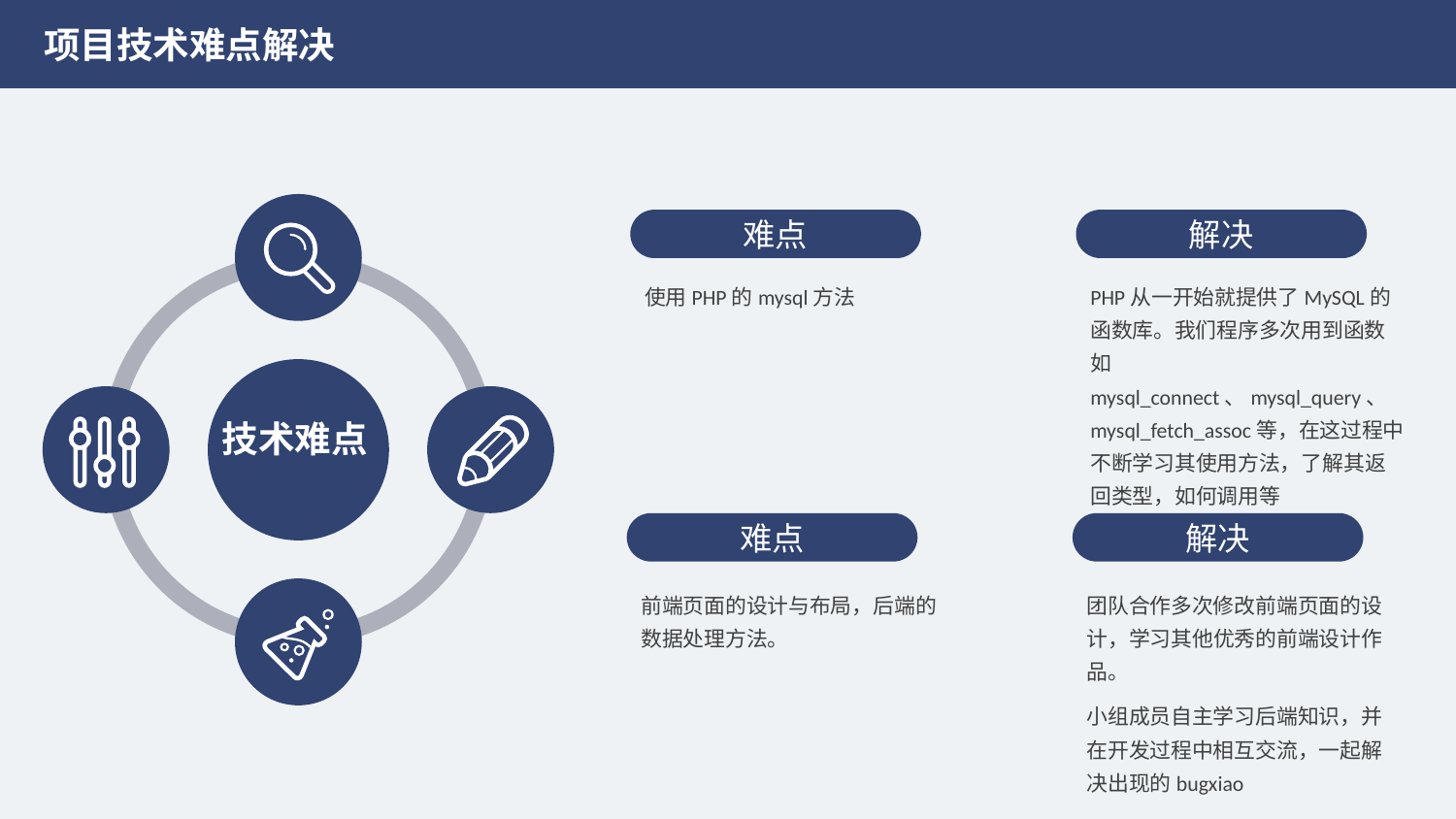

项目技术难点解决

难点
解决

使用PHP的mysql方法
PHP从一开始就提供了MySQL的函数库。我们程序多次用到函数如mysql_connect、mysql_query、mysql_fetch_assoc等，在这过程中不断学习其使用方法，了解其返回类型，如何调用等
技术难点

难点
解决
前端页面的设计与布局，后端的数据处理方法。
团队合作多次修改前端页面的设计，学习其他优秀的前端设计作品。
小组成员自主学习后端知识，并在开发过程中相互交流，一起解决出现的bugxiao